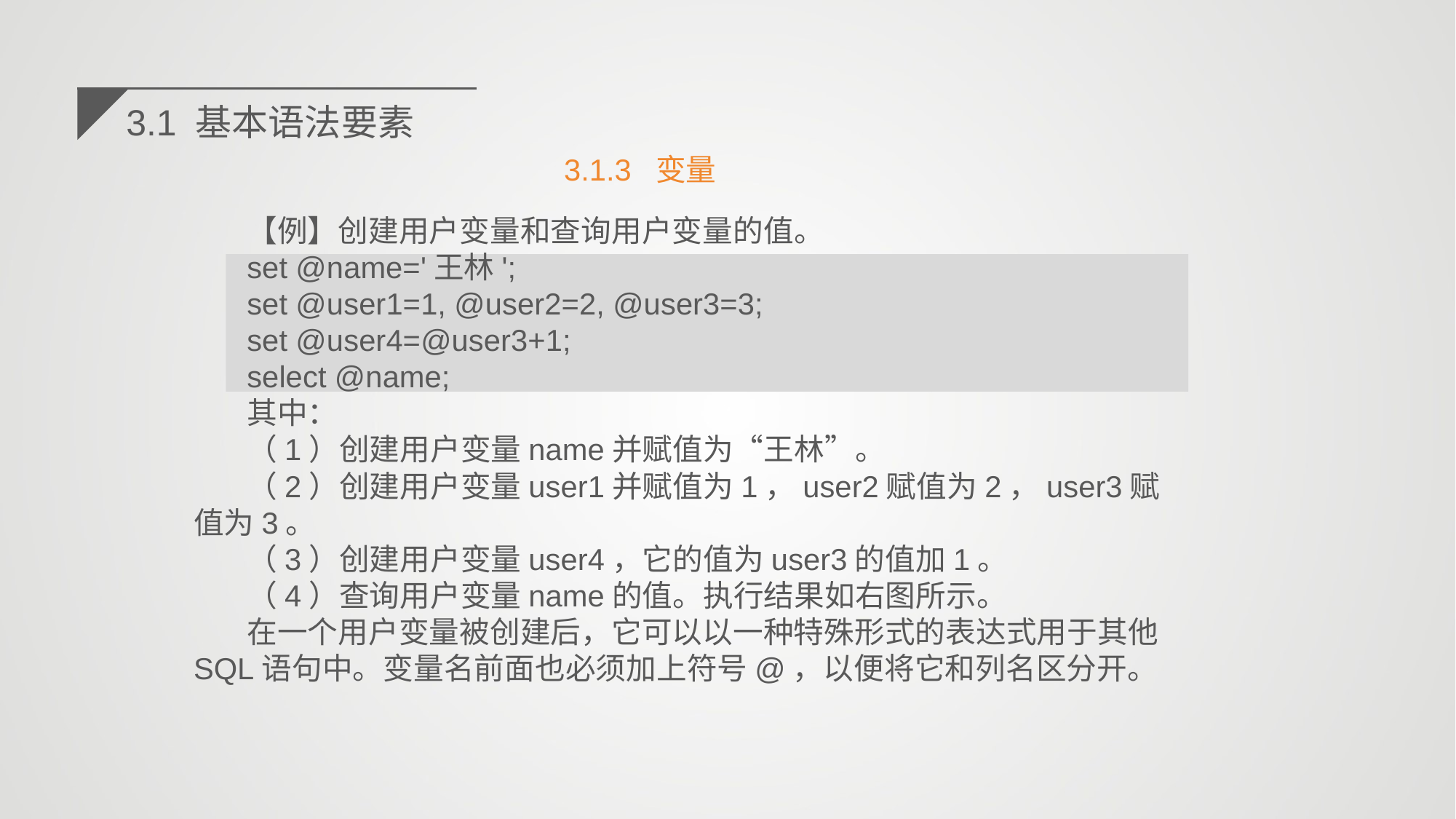

3.1 基本语法要素

3.1.3  变量
【例】创建用户变量和查询用户变量的值。
set @name='王林';
set @user1=1, @user2=2, @user3=3;
set @user4=@user3+1;
select @name;
其中：
（1）创建用户变量name并赋值为“王林”。
（2）创建用户变量user1并赋值为1，user2赋值为2，user3赋值为3。
（3）创建用户变量user4，它的值为user3的值加1。
（4）查询用户变量name的值。执行结果如右图所示。
在一个用户变量被创建后，它可以以一种特殊形式的表达式用于其他SQL语句中。变量名前面也必须加上符号@，以便将它和列名区分开。